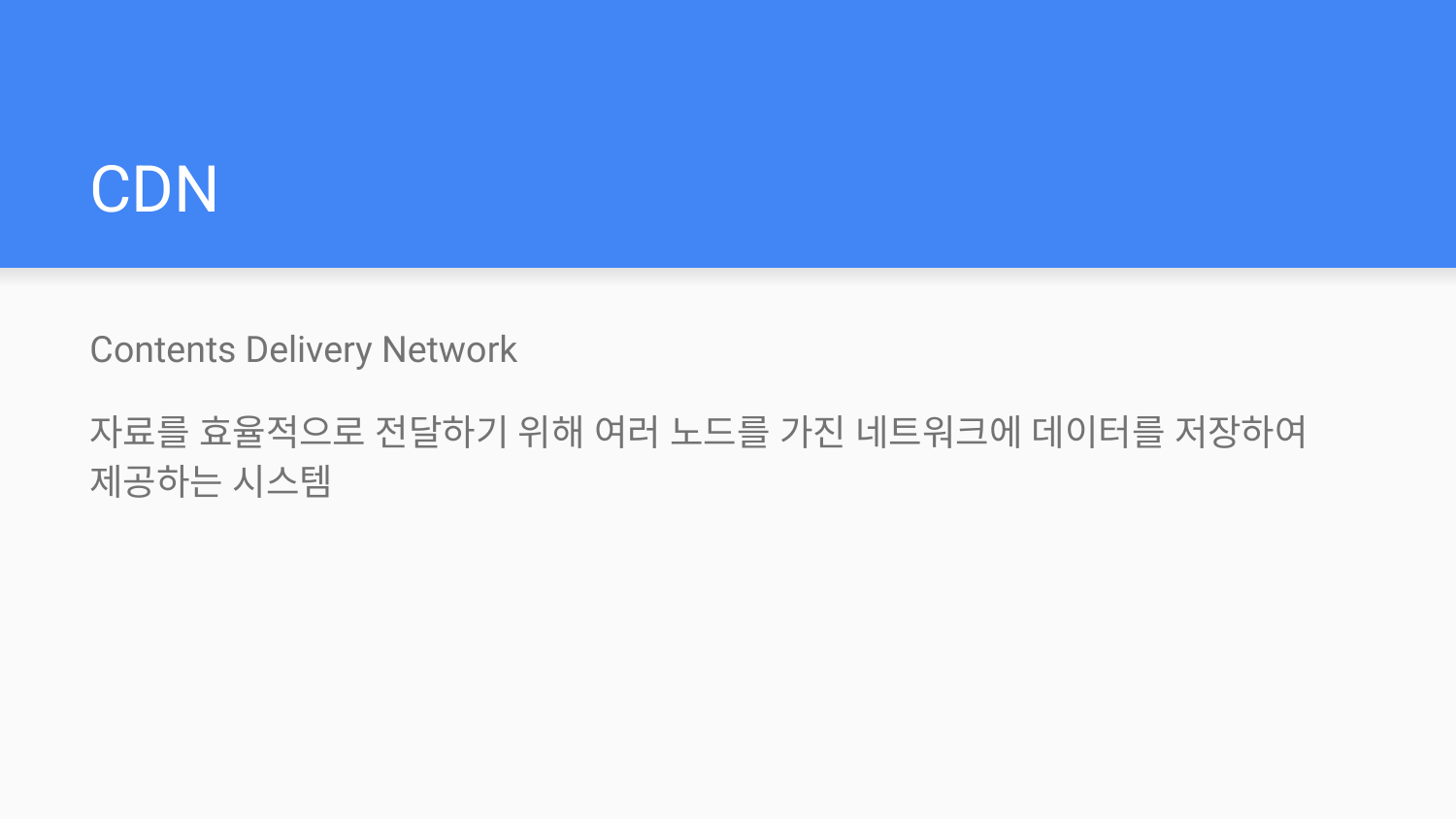

# CDN
Contents Delivery Network
자료를 효율적으로 전달하기 위해 여러 노드를 가진 네트워크에 데이터를 저장하여 제공하는 시스템